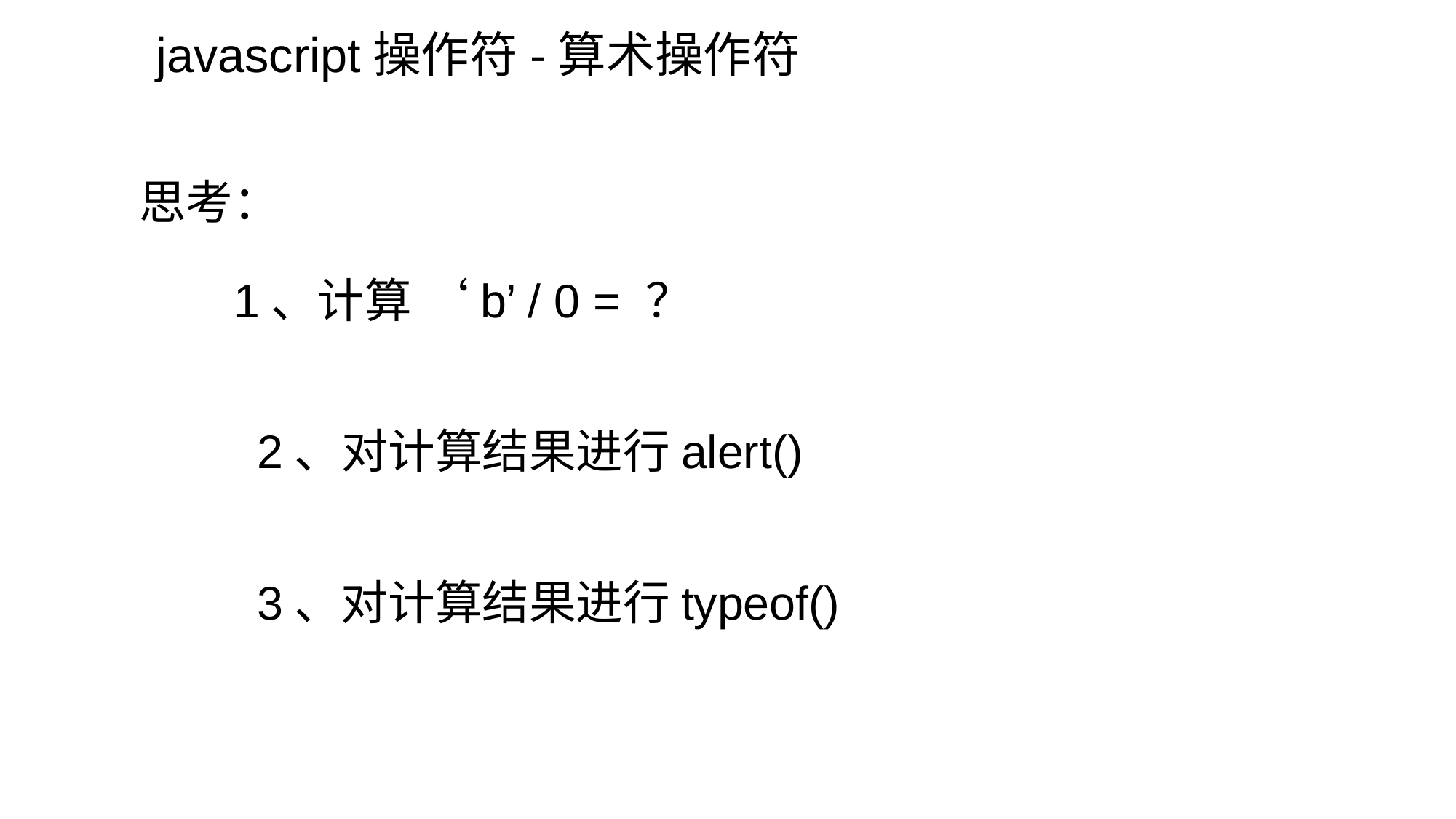

javascript操作符-算术操作符
思考：
1、计算 ‘b’ / 0 = ？
2、对计算结果进行alert()
3、对计算结果进行typeof()